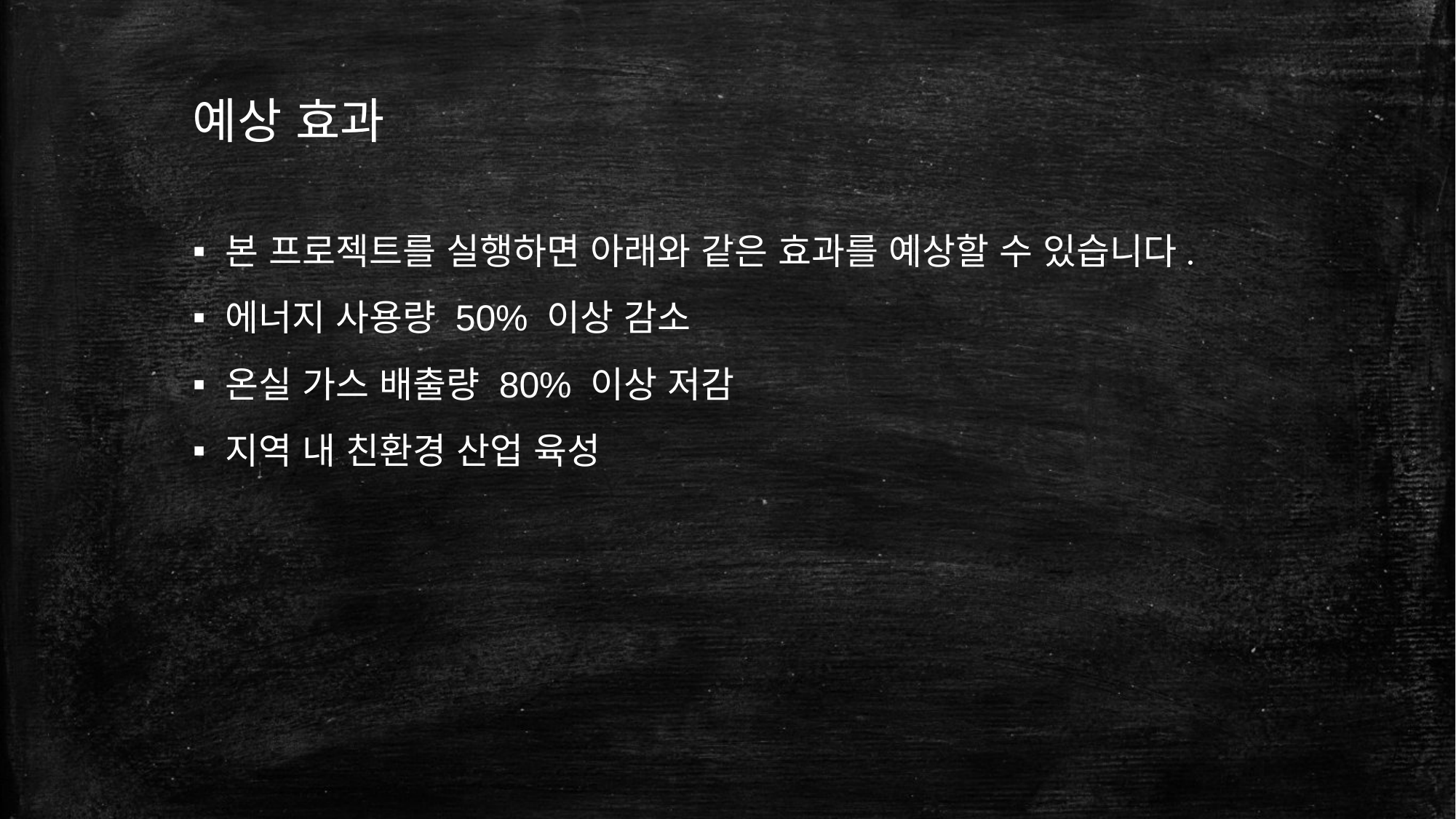

# 예상 효과
본 프로젝트를 실행하면 아래와 같은 효과를 예상할 수 있습니다.
에너지 사용량 50% 이상 감소
온실 가스 배출량 80% 이상 저감
지역 내 친환경 산업 육성